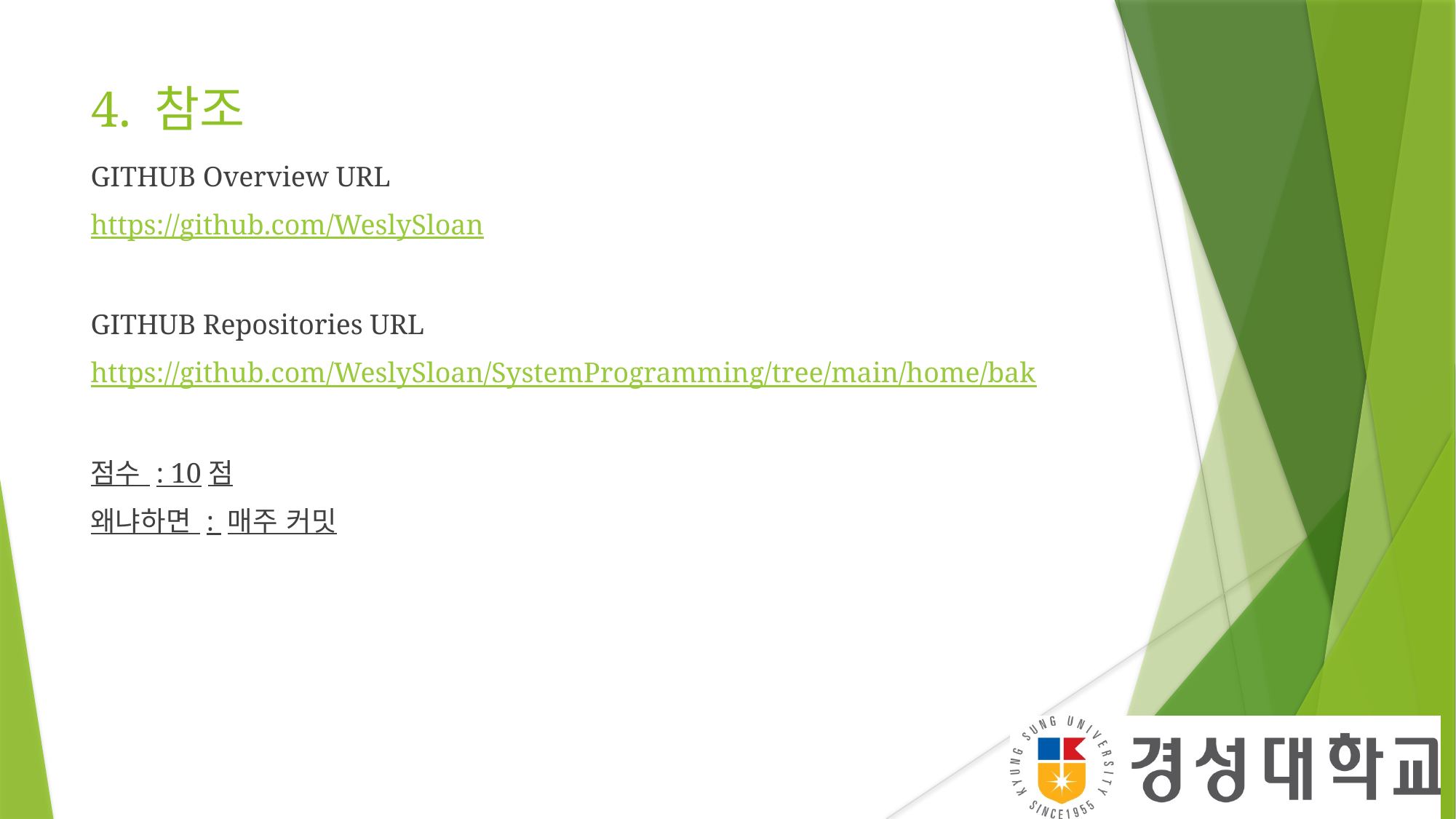

# 4. 참조
GITHUB Overview URL
https://github.com/WeslySloan

GITHUB Repositories URL
https://github.com/WeslySloan/SystemProgramming/tree/main/home/bak

점수 : 10점
왜냐하면 : 매주 커밋